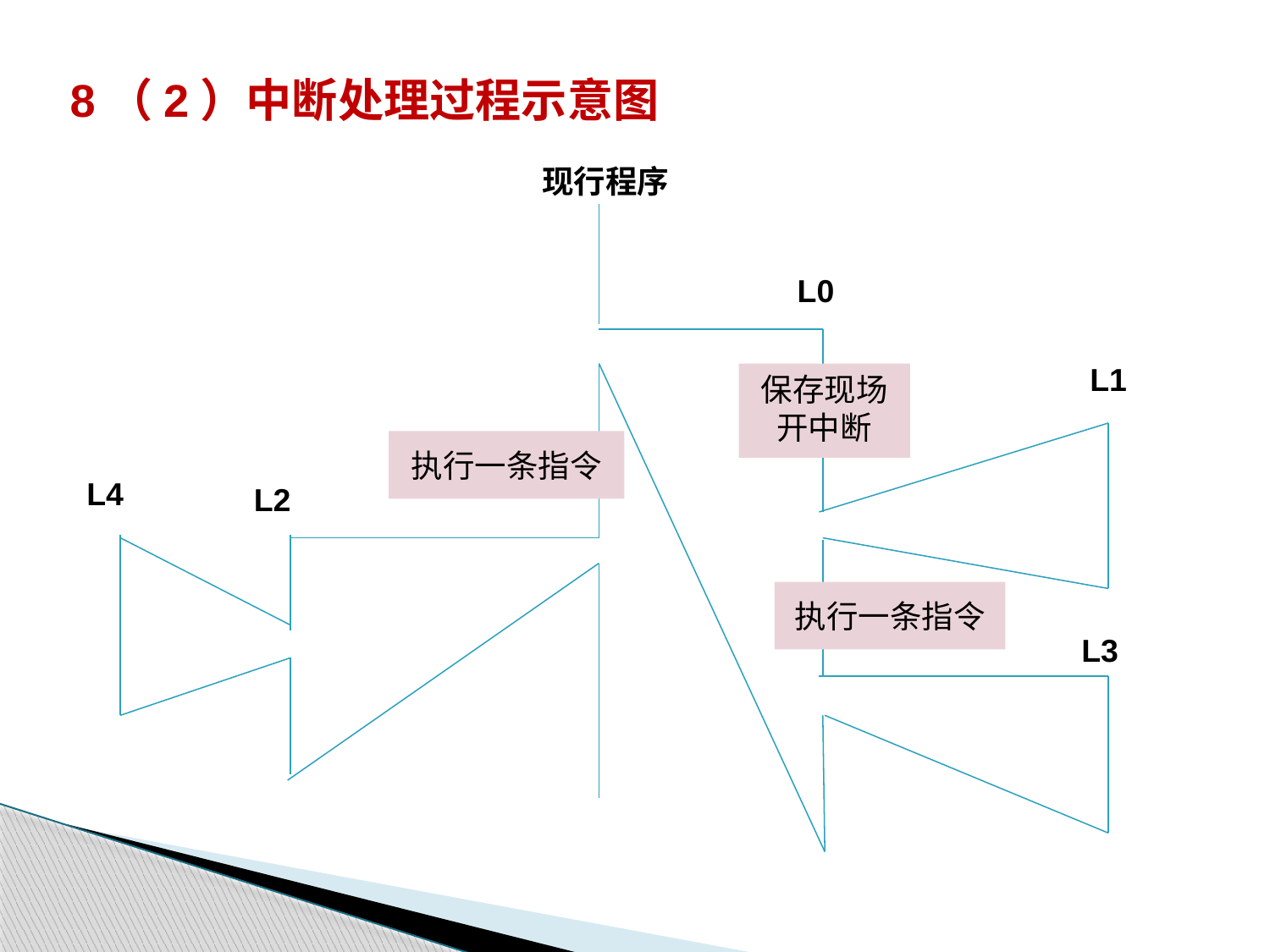

8（2）中断处理过程示意图
现行程序
L0
L1
保存现场
开中断
执行一条指令
L4
L2
执行一条指令
L3